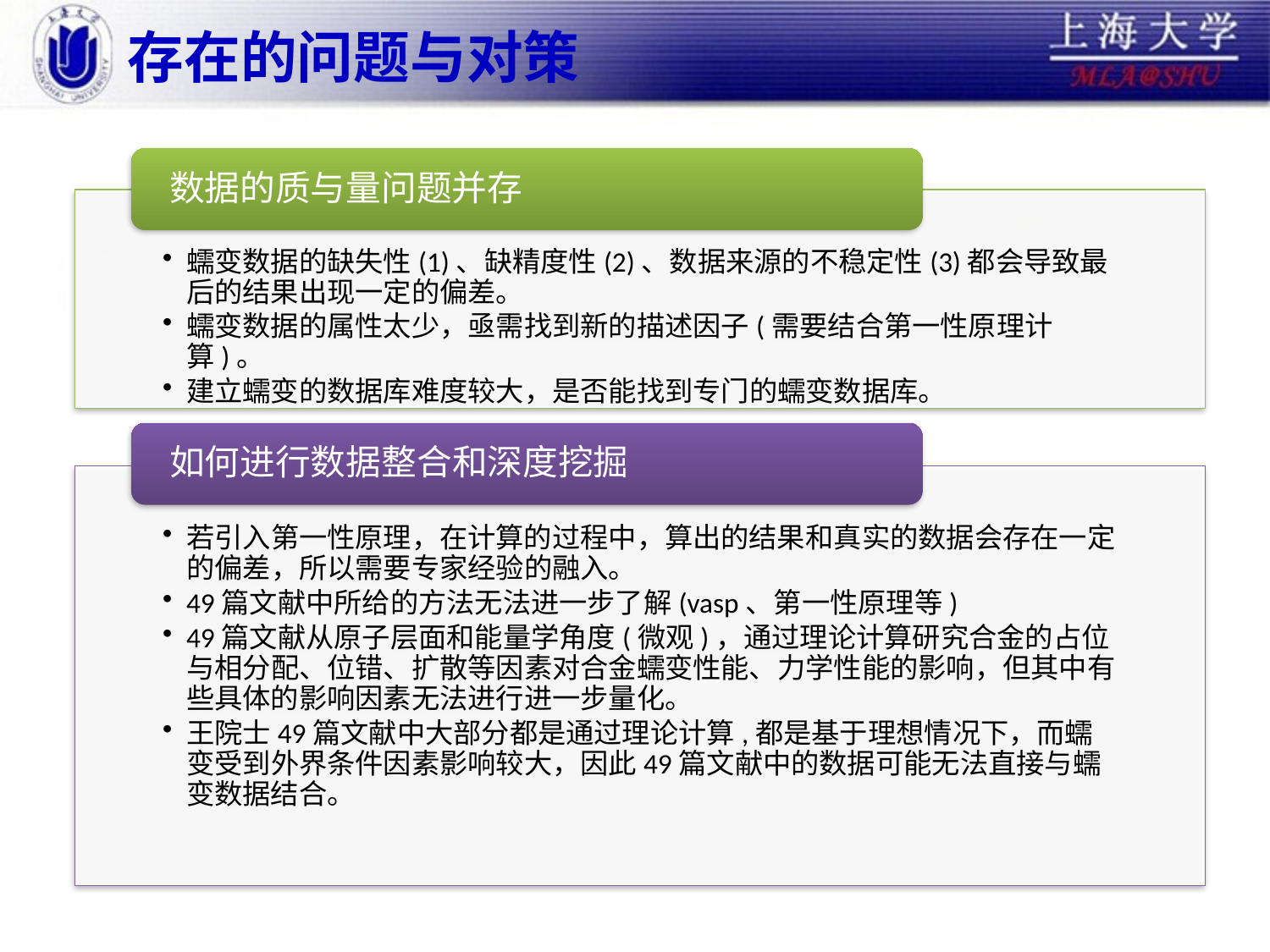

# 存在的问题与对策
蠕变数据的缺失性(1)、缺精度性(2)、数据来源的不稳定性(3)都会导致最后的结果出现一定的偏差。
蠕变数据的属性太少，亟需找到新的描述因子(需要结合第一性原理计算)。
建立蠕变的数据库难度较大，是否能找到专门的蠕变数据库。
数据的质与量问题并存
若引入第一性原理，在计算的过程中，算出的结果和真实的数据会存在一定的偏差，所以需要专家经验的融入。
49篇文献中所给的方法无法进一步了解(vasp、第一性原理等)
49篇文献从原子层面和能量学角度(微观)，通过理论计算研究合金的占位与相分配、位错、扩散等因素对合金蠕变性能、力学性能的影响，但其中有些具体的影响因素无法进行进一步量化。
王院士49篇文献中大部分都是通过理论计算,都是基于理想情况下，而蠕变受到外界条件因素影响较大，因此49篇文献中的数据可能无法直接与蠕变数据结合。

如何进行数据整合和深度挖掘